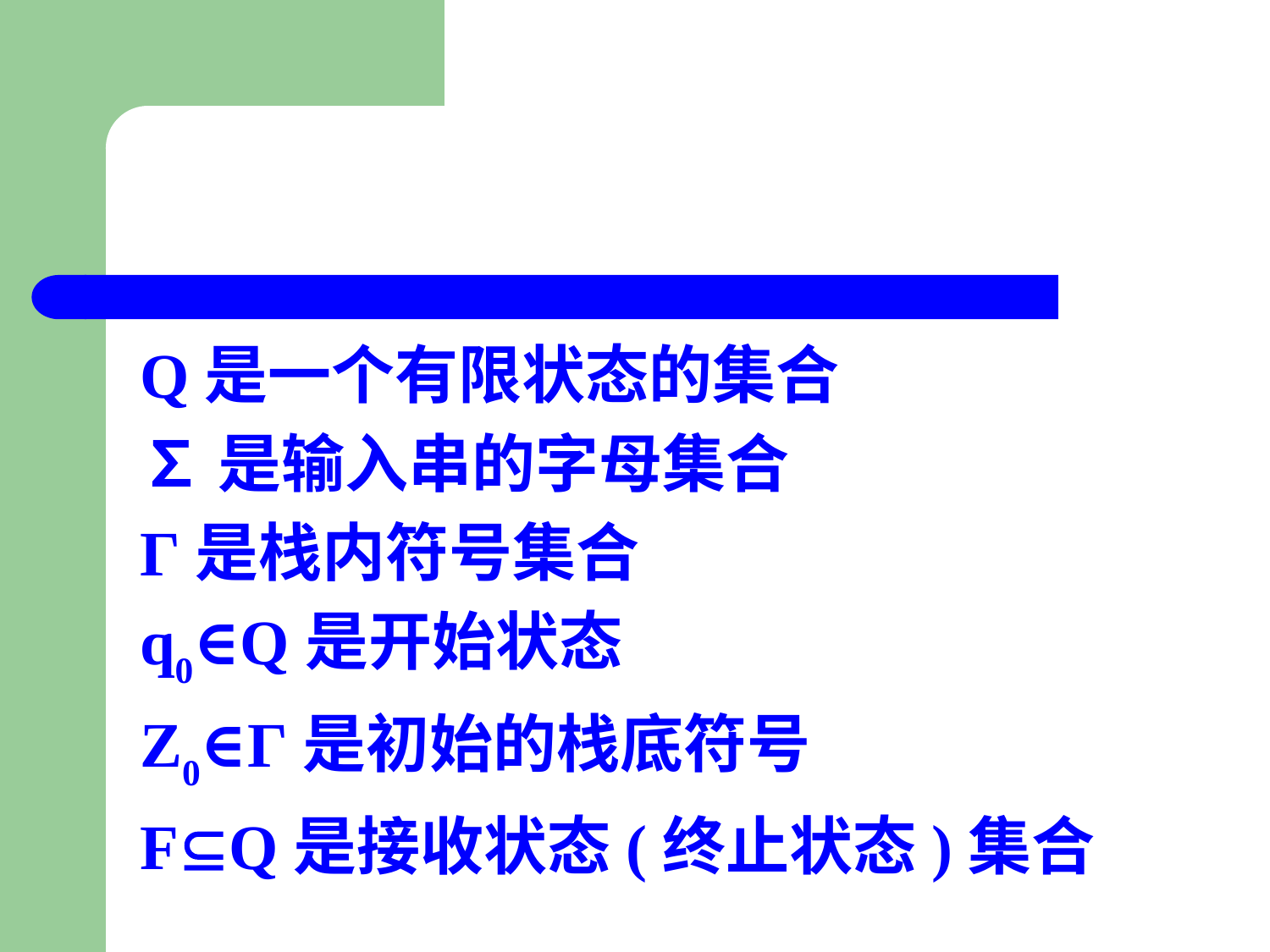

#
Q是一个有限状态的集合
∑是输入串的字母集合
Г是栈内符号集合
q0∈Q是开始状态
Z0∈Г是初始的栈底符号
F⊆Q是接收状态(终止状态)集合